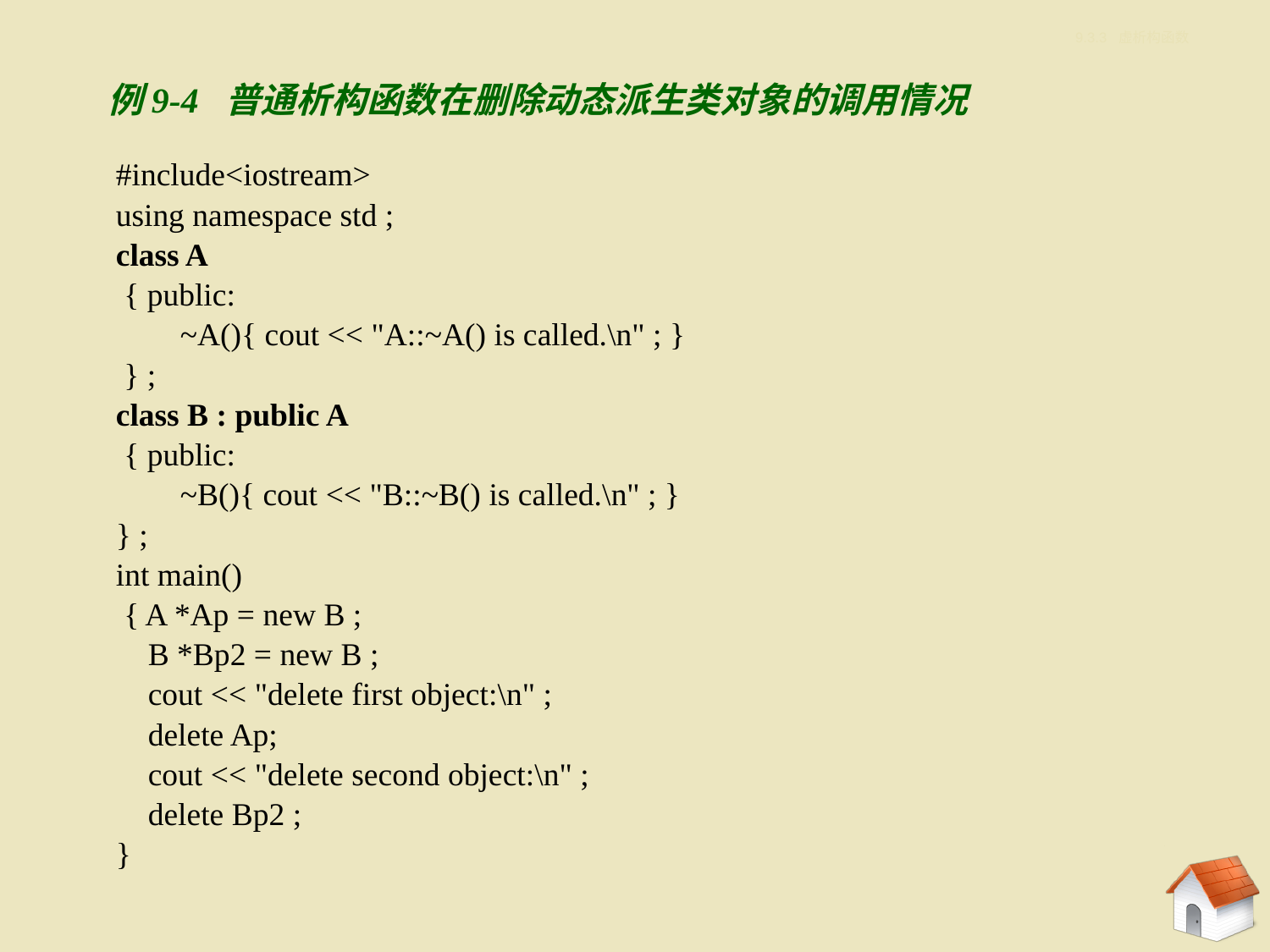

# 9.3.3  虚析构函数
例9-4  普通析构函数在删除动态派生类对象的调用情况
#include<iostream>
using namespace std ;
class A
 { public:
        ~A(){ cout << "A::~A() is called.\n" ; }
 } ;
class B : public A
 { public:
        ~B(){ cout << "B::~B() is called.\n" ; }
} ;
int main()
 { A *Ap = new B ;
    B *Bp2 = new B ;
    cout << "delete first object:\n" ;
    delete Ap;
    cout << "delete second object:\n" ;
    delete Bp2 ;
}